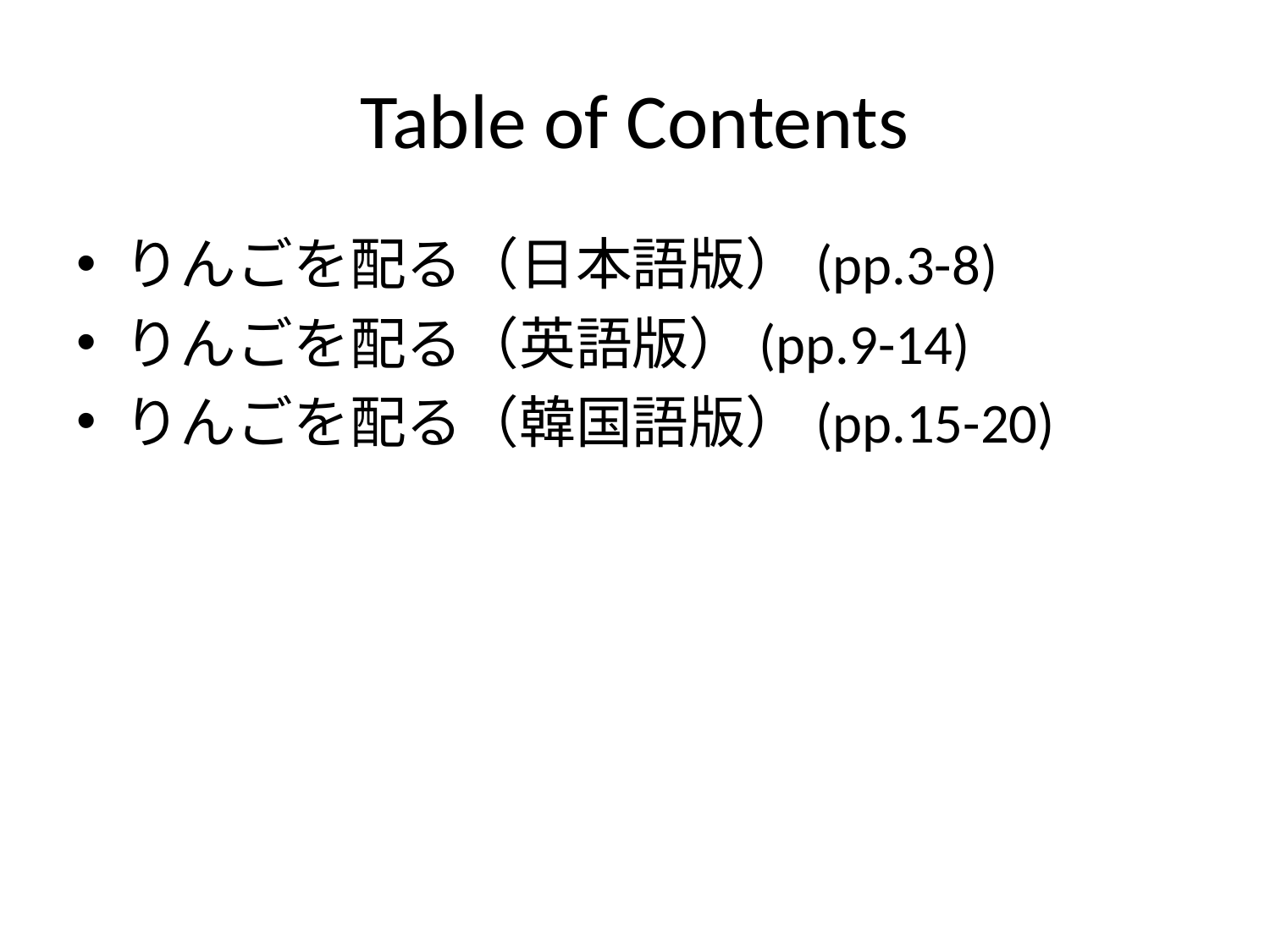

# Table of Contents
りんごを配る（日本語版）(pp.3-8)
りんごを配る（英語版）(pp.9-14)
りんごを配る（韓国語版）(pp.15-20)